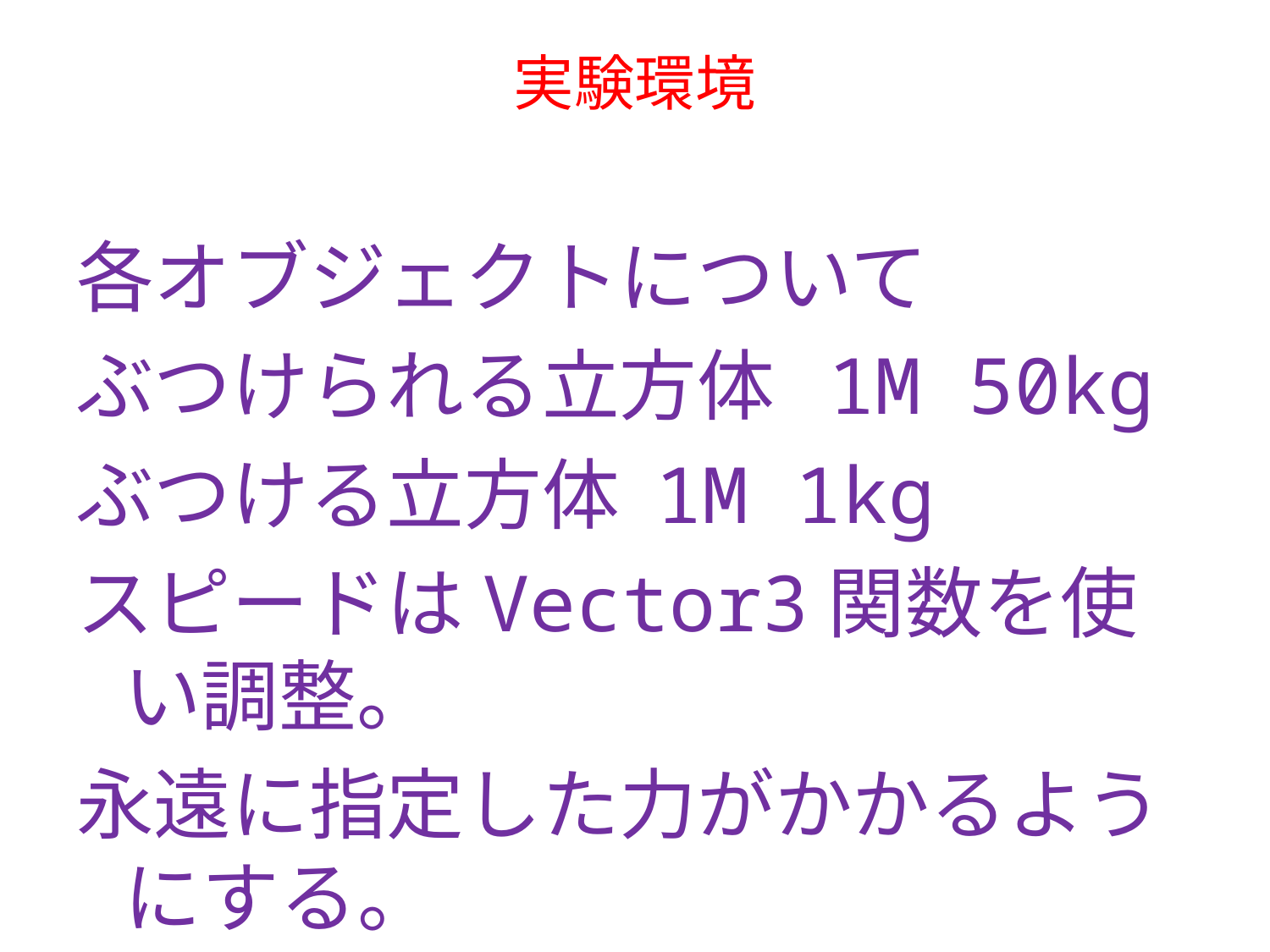

# 実験環境
各オブジェクトについて
ぶつけられる立方体  1M 50kg
ぶつける立方体 1M 1kg
スピードはVector3関数を使い調整。
永遠に指定した力がかかるようにする。